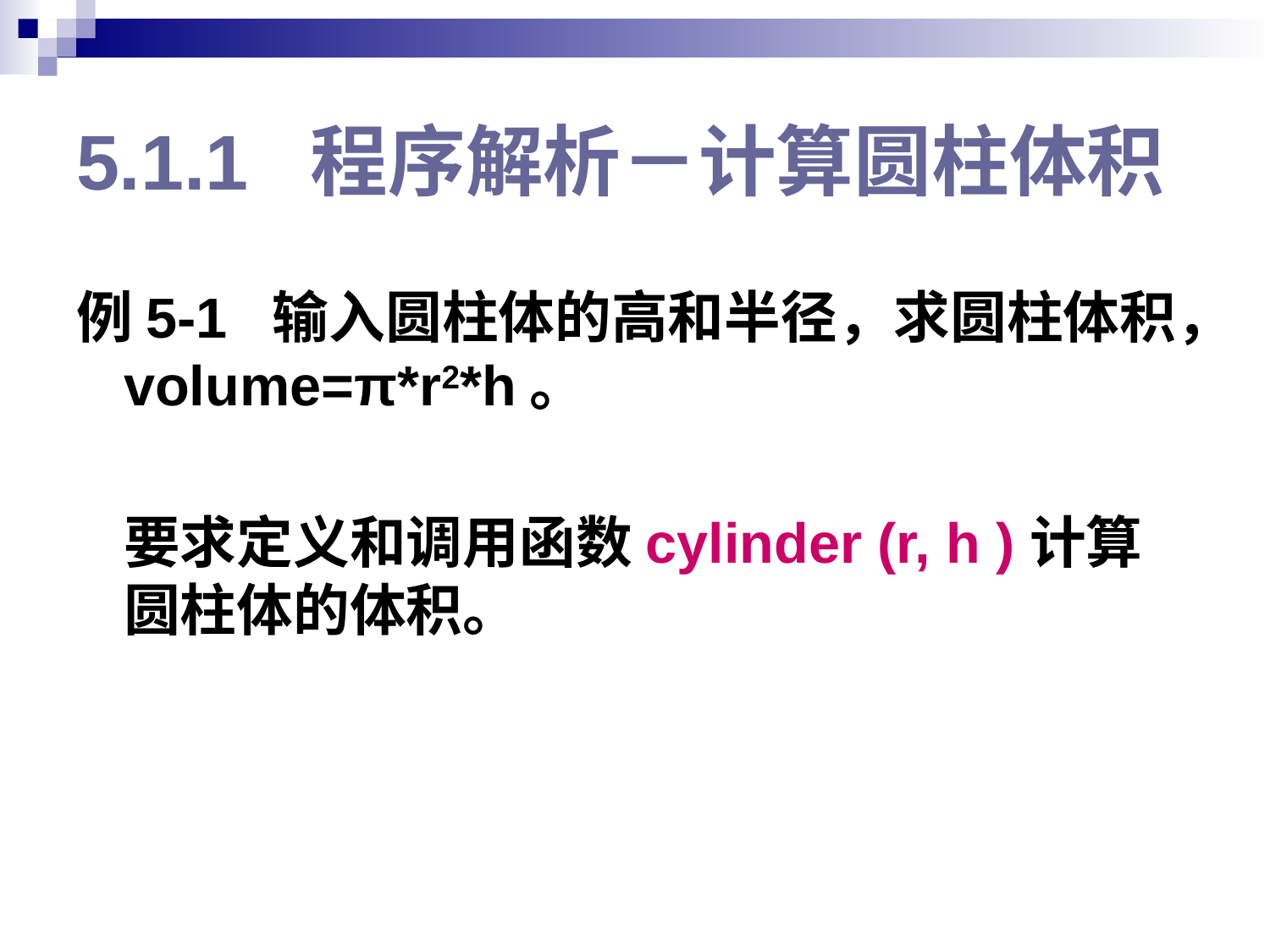

# 5.1.1  程序解析－计算圆柱体积
例5-1  输入圆柱体的高和半径，求圆柱体积，volume=π*r2*h。

	要求定义和调用函数cylinder (r, h )计算圆柱体的体积。